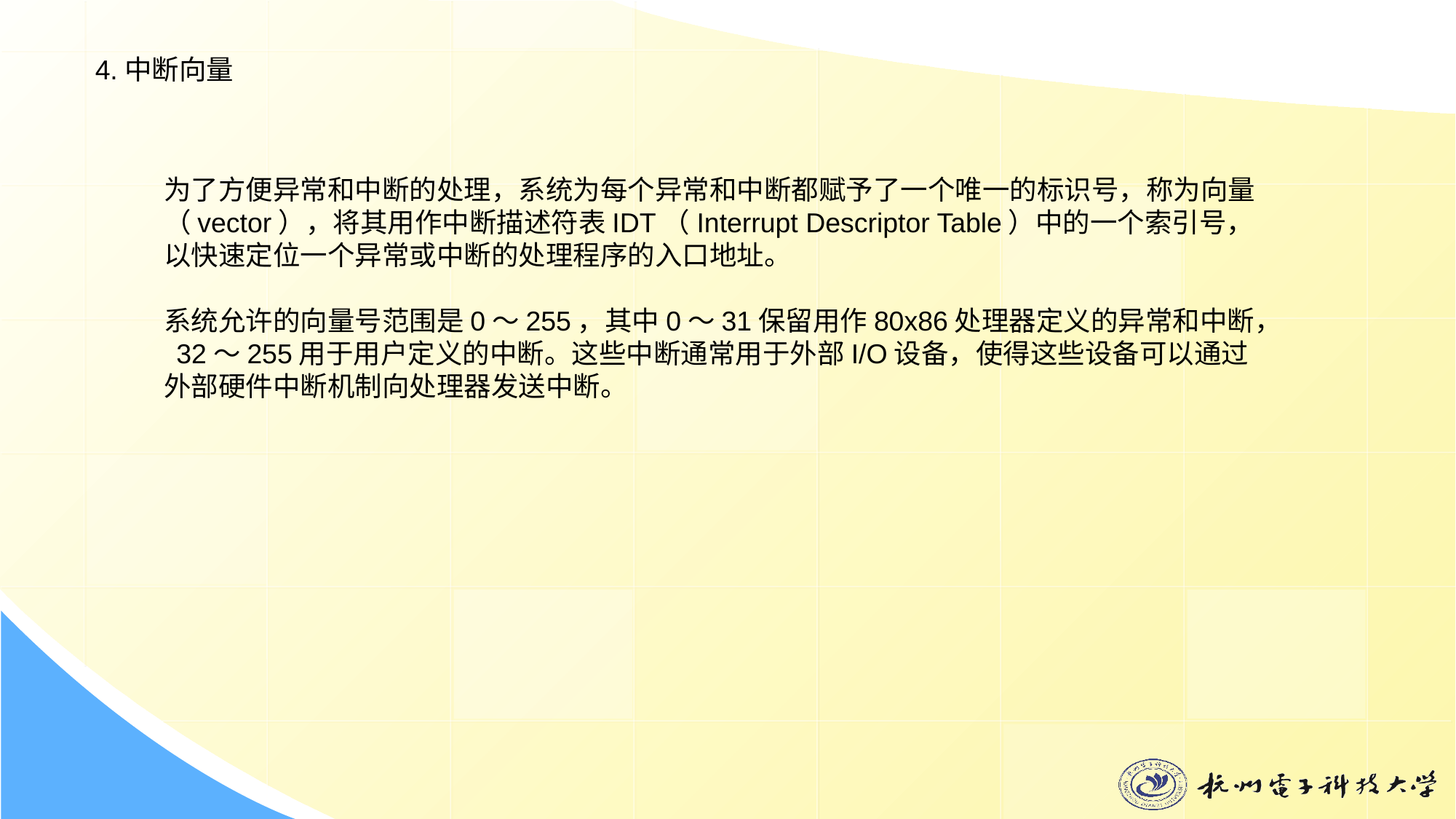

4.中断向量
为了方便异常和中断的处理，系统为每个异常和中断都赋予了一个唯一的标识号，称为向量（vector），将其用作中断描述符表IDT（Interrupt Descriptor Table）中的一个索引号，以快速定位一个异常或中断的处理程序的入口地址。

系统允许的向量号范围是0～255，其中0～31保留用作80x86处理器定义的异常和中断， 32～255用于用户定义的中断。这些中断通常用于外部I/O设备，使得这些设备可以通过外部硬件中断机制向处理器发送中断。